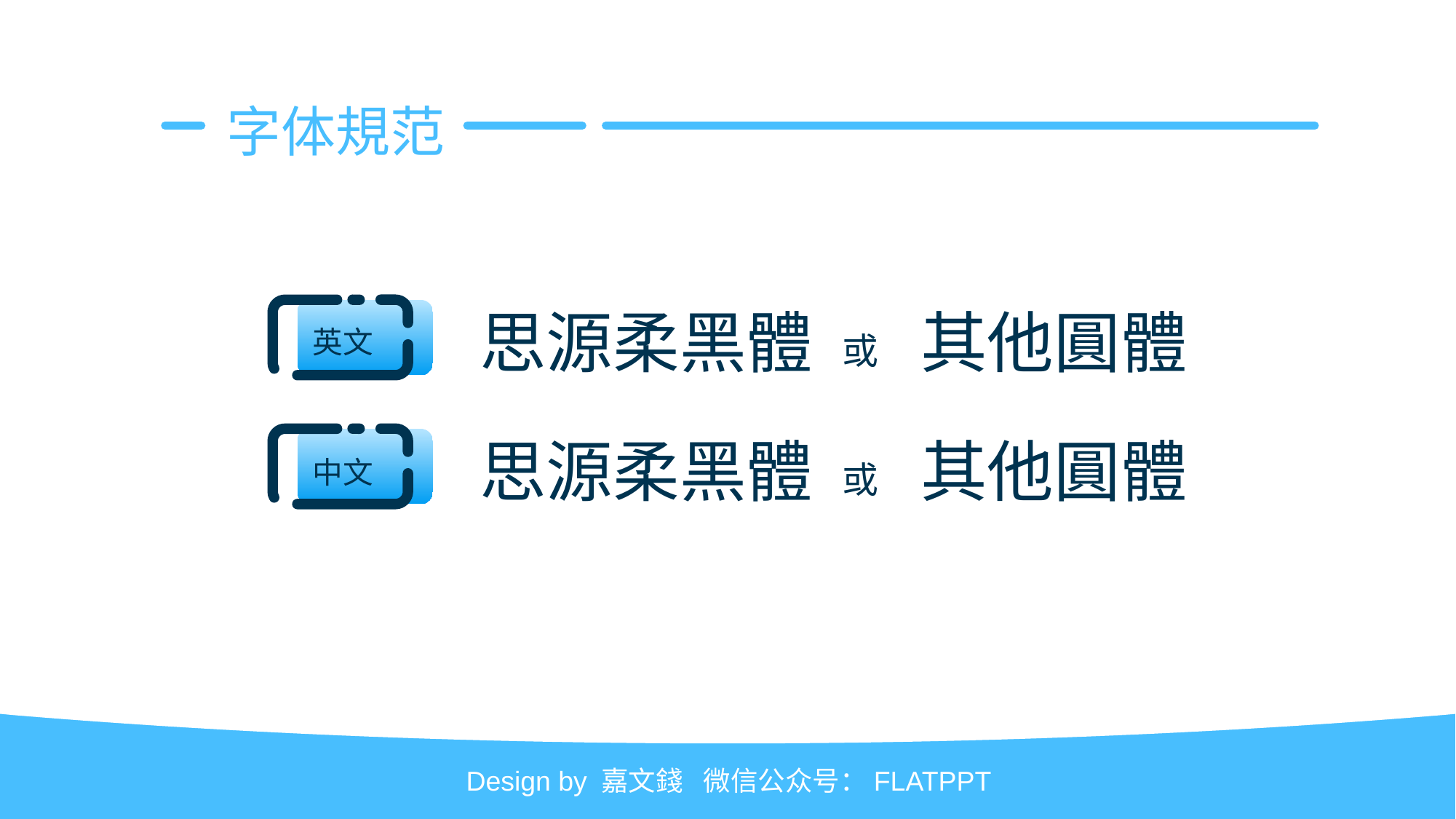

字体規范
思源柔黑體
其他圓體

英文
或
思源柔黑體
其他圓體

中文
或